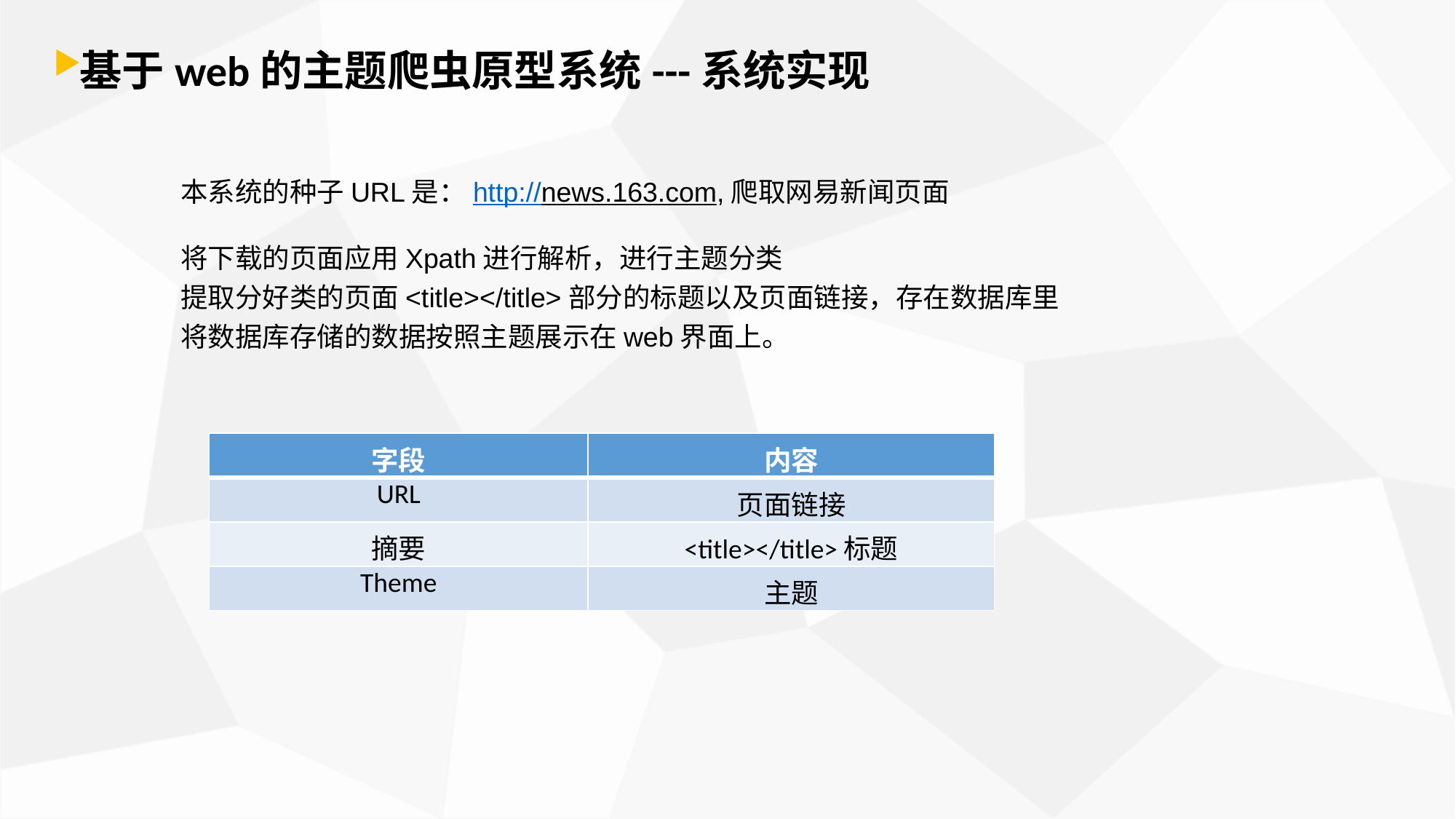

基于web的主题爬虫原型系统---系统实现

本系统的种子URL是：http://news.163.com,爬取网易新闻页面
将下载的页面应用Xpath进行解析，进行主题分类
提取分好类的页面<title></title>部分的标题以及页面链接，存在数据库里
将数据库存储的数据按照主题展示在web界面上。
| 字段 | 内容 |
| --- | --- |
| URL | 页面链接 |
| 摘要 | <title></title>标题 |
| Theme | 主题 |